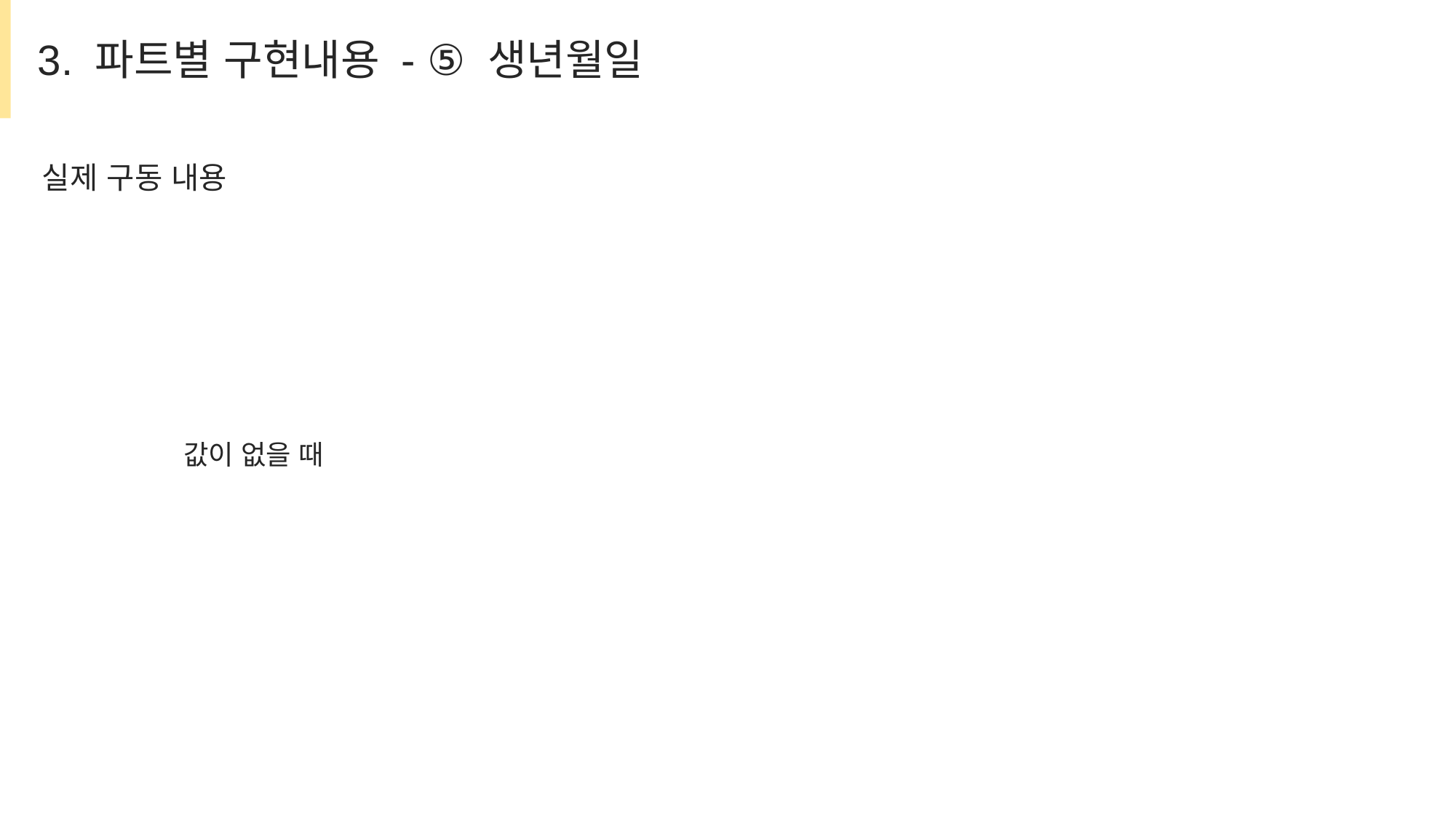

3. 파트별 구현내용 - ⑤ 생년월일
실제 구동 내용
값이 없을 때